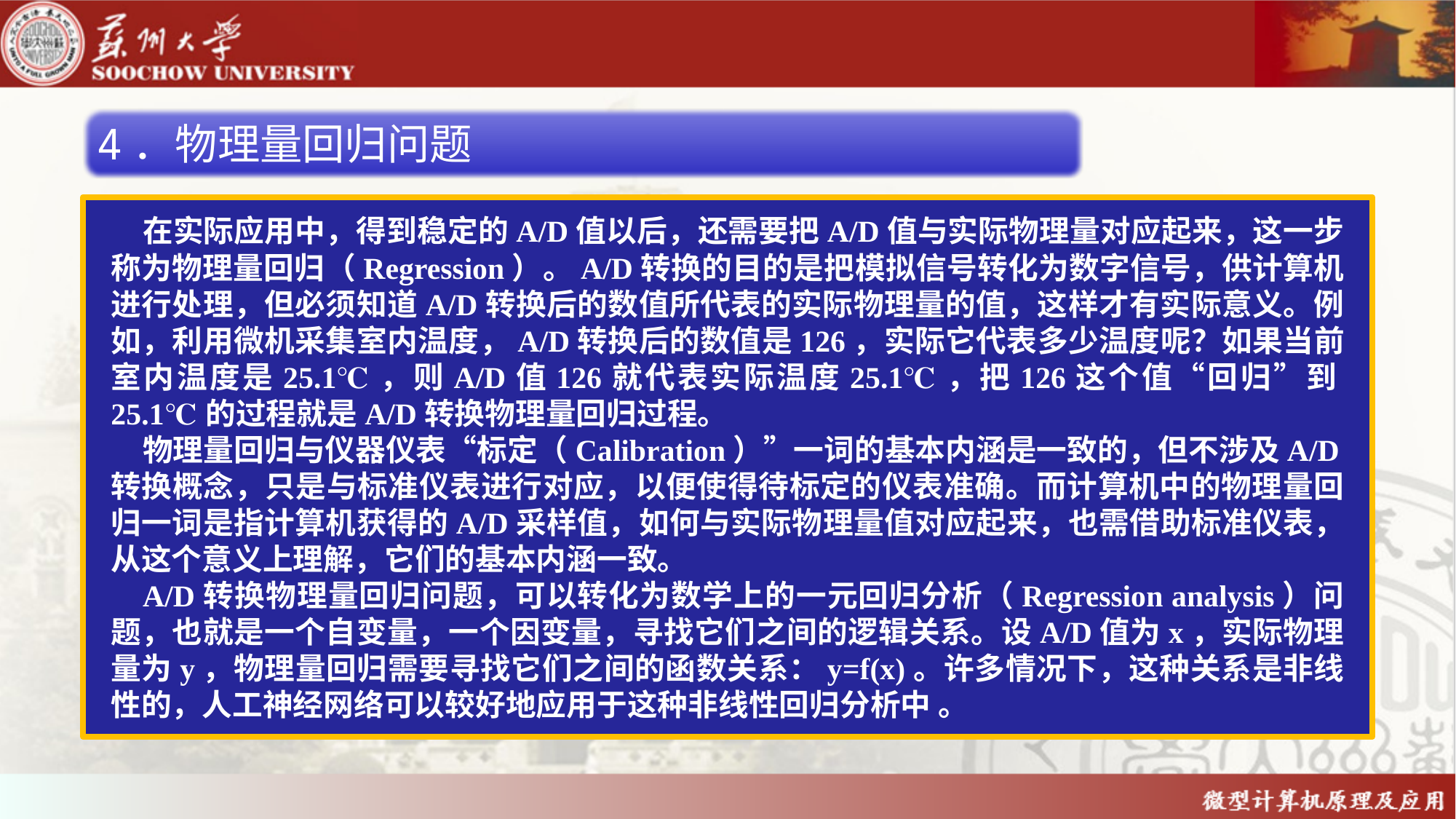

4．物理量回归问题
在实际应用中，得到稳定的A/D值以后，还需要把A/D值与实际物理量对应起来，这一步称为物理量回归（Regression）。A/D转换的目的是把模拟信号转化为数字信号，供计算机进行处理，但必须知道A/D转换后的数值所代表的实际物理量的值，这样才有实际意义。例如，利用微机采集室内温度，A/D转换后的数值是126，实际它代表多少温度呢？如果当前室内温度是25.1℃，则A/D值126就代表实际温度25.1℃，把126这个值“回归”到25.1℃的过程就是A/D转换物理量回归过程。
物理量回归与仪器仪表“标定（Calibration）”一词的基本内涵是一致的，但不涉及A/D转换概念，只是与标准仪表进行对应，以便使得待标定的仪表准确。而计算机中的物理量回归一词是指计算机获得的A/D采样值，如何与实际物理量值对应起来，也需借助标准仪表，从这个意义上理解，它们的基本内涵一致。
A/D转换物理量回归问题，可以转化为数学上的一元回归分析（Regression analysis）问题，也就是一个自变量，一个因变量，寻找它们之间的逻辑关系。设A/D值为x，实际物理量为y，物理量回归需要寻找它们之间的函数关系：y=f(x)。许多情况下，这种关系是非线性的，人工神经网络可以较好地应用于这种非线性回归分析中 。